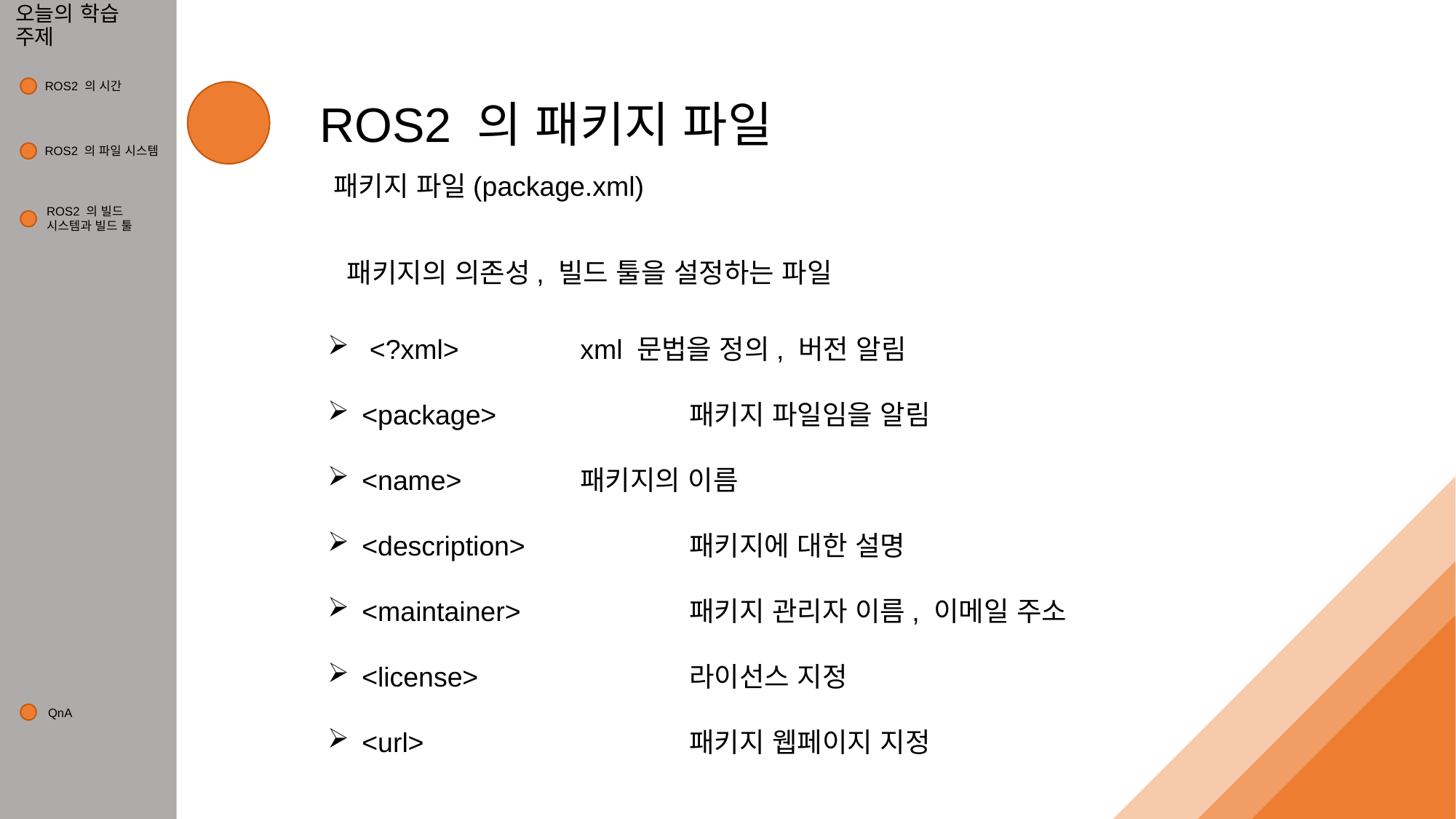

# 오늘의 학습 주제
ROS2 의 시간
1
4
ROS2 의 패키지 파일
ROS2 의 파일 시스템
2
패키지 파일(package.xml)
ROS2 의 빌드
시스템과 빌드 툴
3
패키지의 의존성, 빌드 툴을 설정하는 파일
 <?xml>		xml 문법을 정의, 버전 알림

<package>		패키지 파일임을 알림

<name>		패키지의 이름

<description>		패키지에 대한 설명

<maintainer>		패키지 관리자 이름, 이메일 주소

<license>		라이선스 지정

<url>			패키지 웹페이지 지정

QnA
5